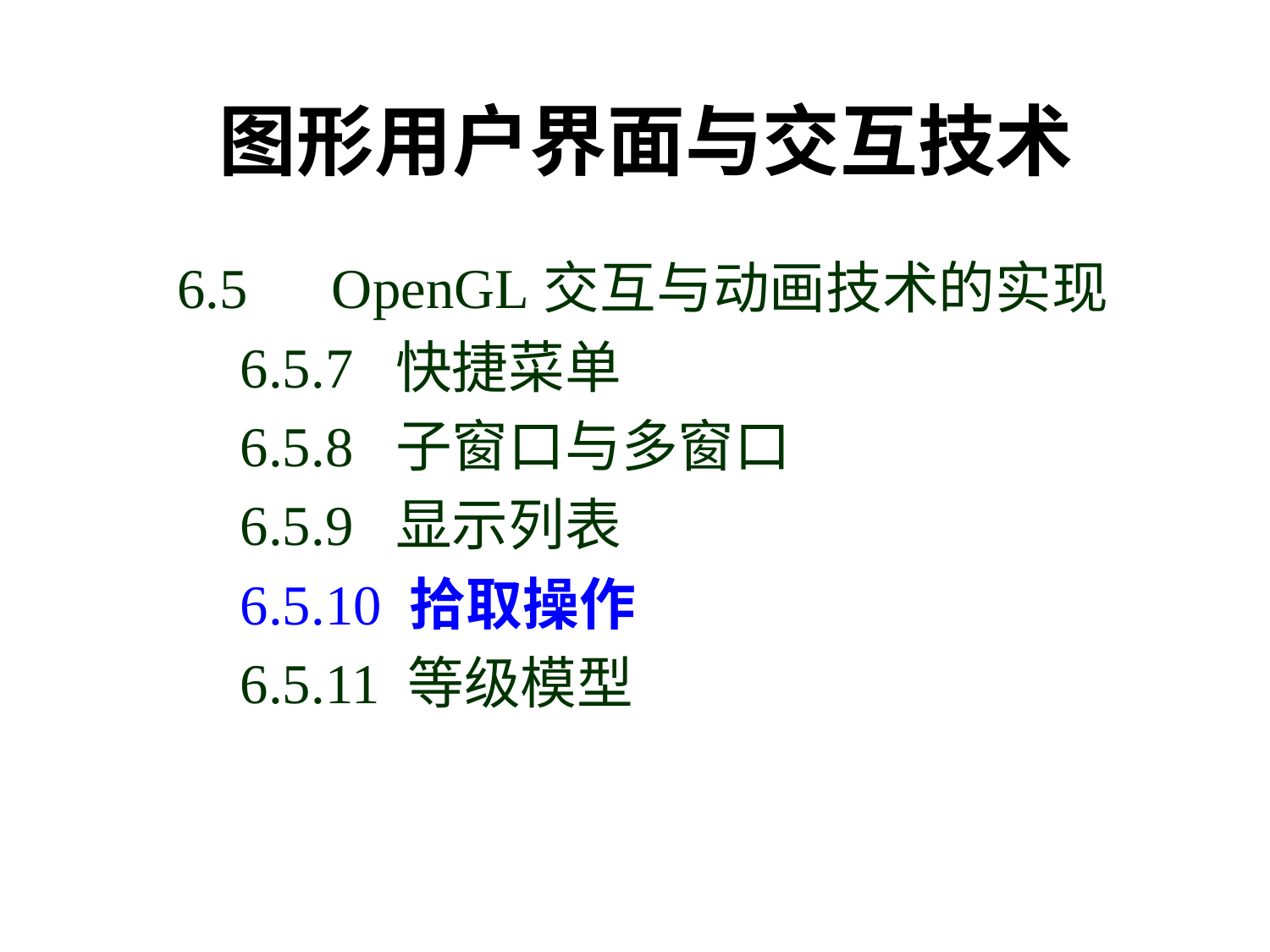

# 图形用户界面与交互技术
6.5　OpenGL交互与动画技术的实现
6.5.7  快捷菜单
6.5.8  子窗口与多窗口
6.5.9  显示列表
6.5.10 拾取操作
6.5.11 等级模型